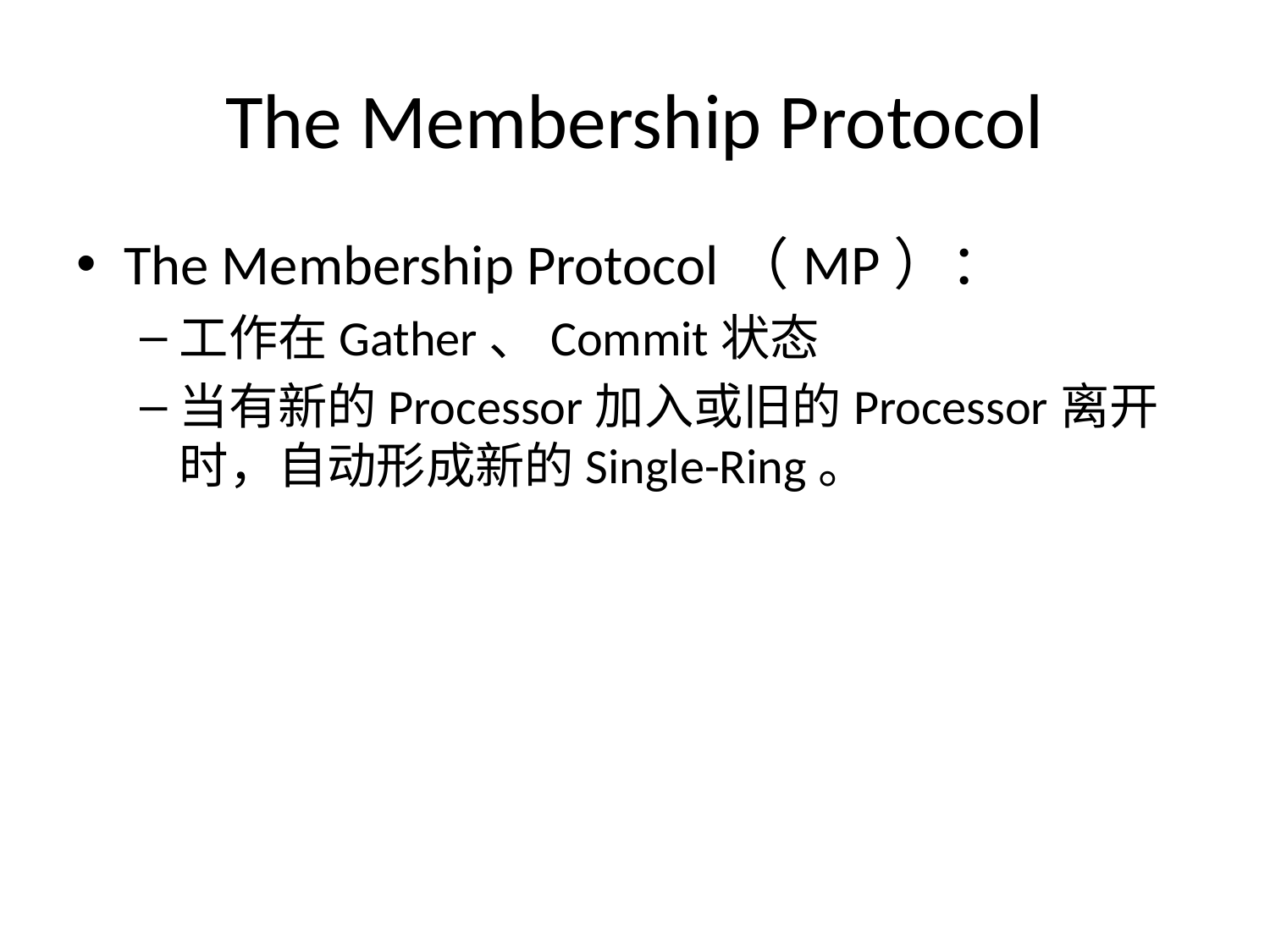

# The Membership Protocol
The Membership Protocol（MP）：
工作在Gather、Commit状态
当有新的Processor加入或旧的Processor离开时，自动形成新的Single-Ring。